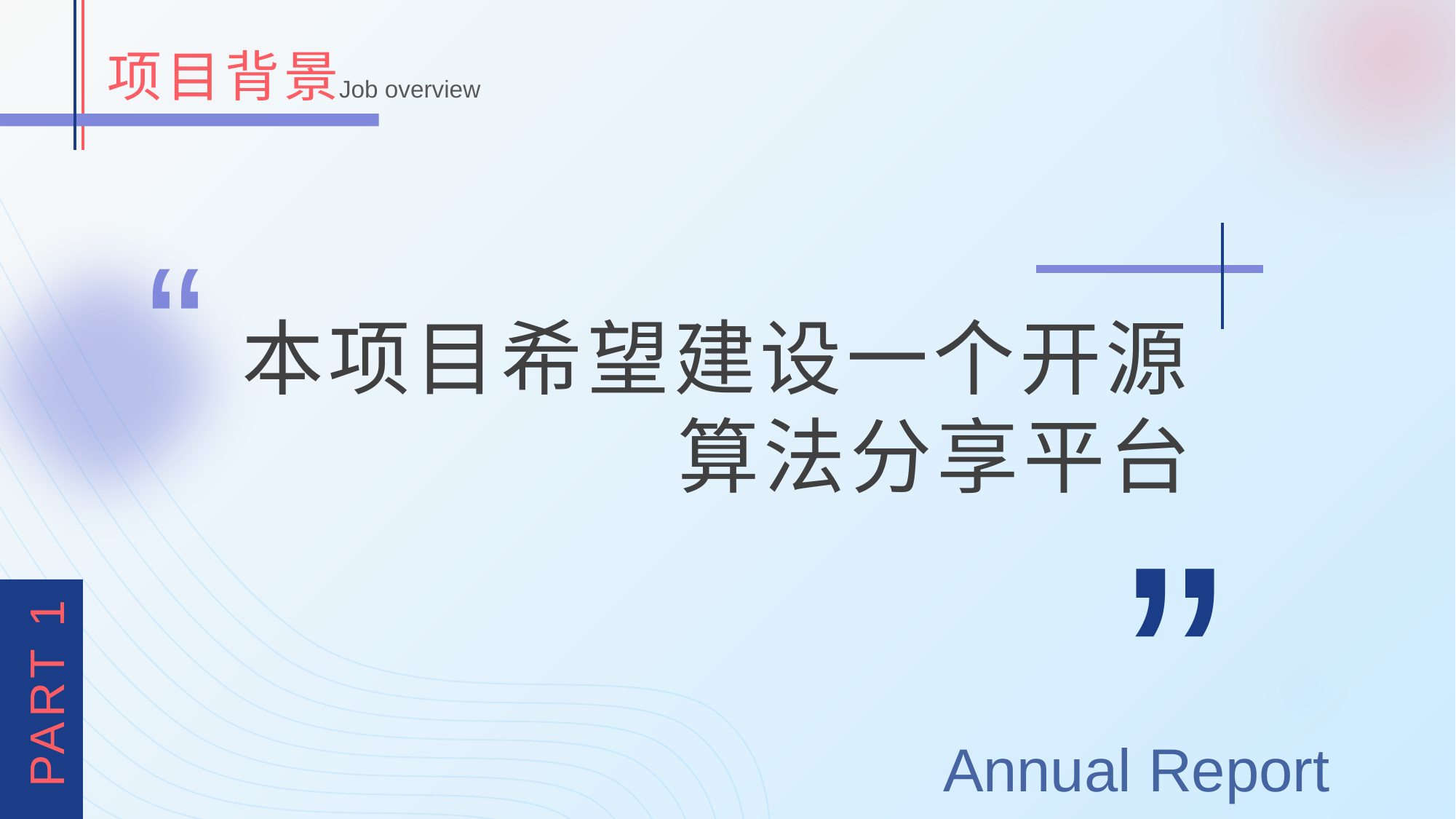

项目背景
Job overview

“
本项目希望建设一个开源                       算法分享平台
”

PART 1
Annual Report